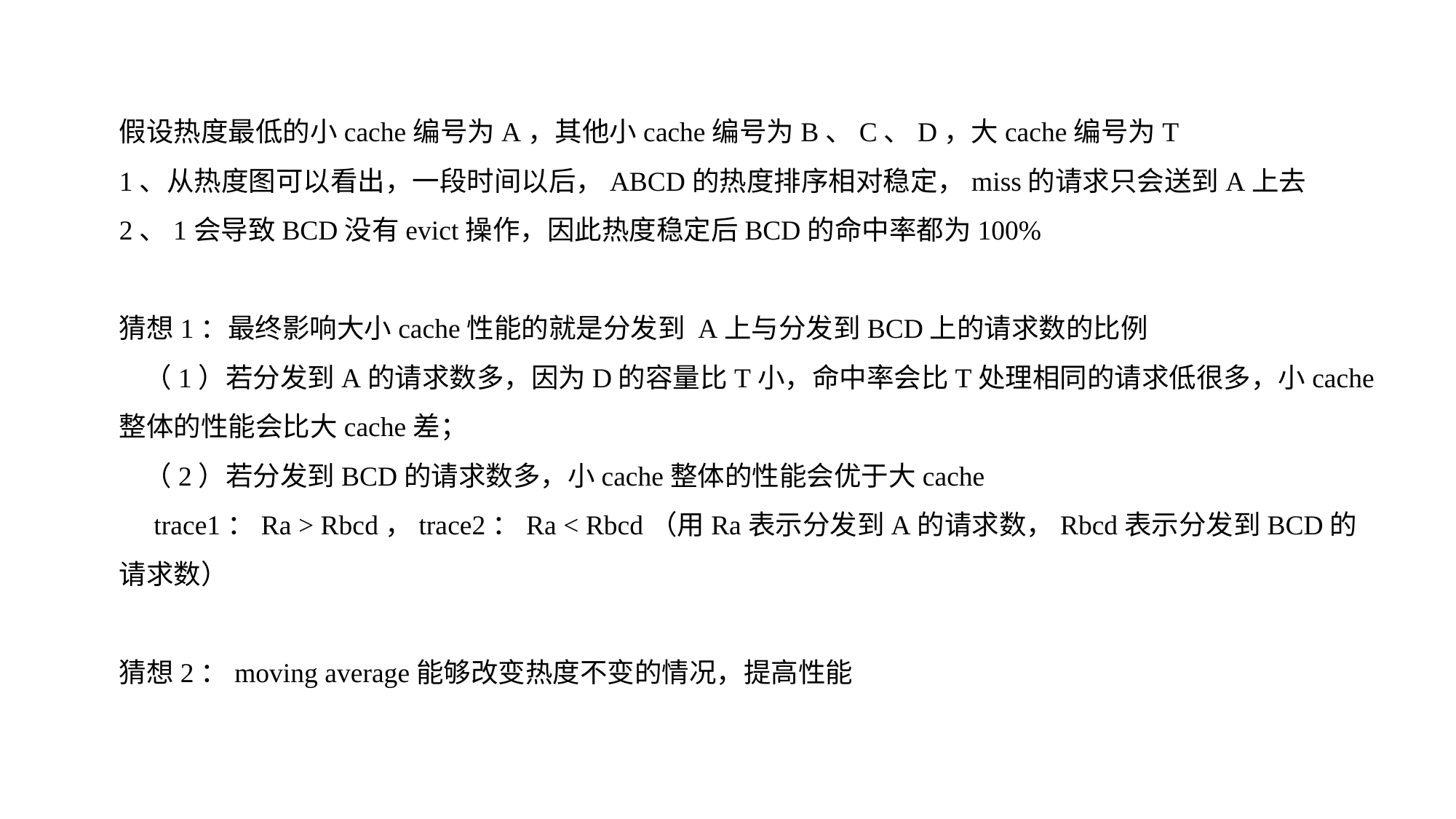

假设热度最低的小cache编号为A，其他小cache编号为B、C、D，大cache编号为T
1、从热度图可以看出，一段时间以后，ABCD的热度排序相对稳定，miss的请求只会送到A上去
2、1会导致BCD没有evict操作，因此热度稳定后BCD的命中率都为100%

猜想1：最终影响大小cache性能的就是分发到 A上与分发到BCD上的请求数的比例
   （1）若分发到A的请求数多，因为D的容量比T小，命中率会比T处理相同的请求低很多，小cache整体的性能会比大cache差；
   （2）若分发到BCD的请求数多，小cache整体的性能会优于大cache
     trace1：Ra > Rbcd，trace2：Ra < Rbcd（用Ra表示分发到A的请求数，Rbcd表示分发到BCD的请求数）

猜想2：moving average能够改变热度不变的情况，提高性能